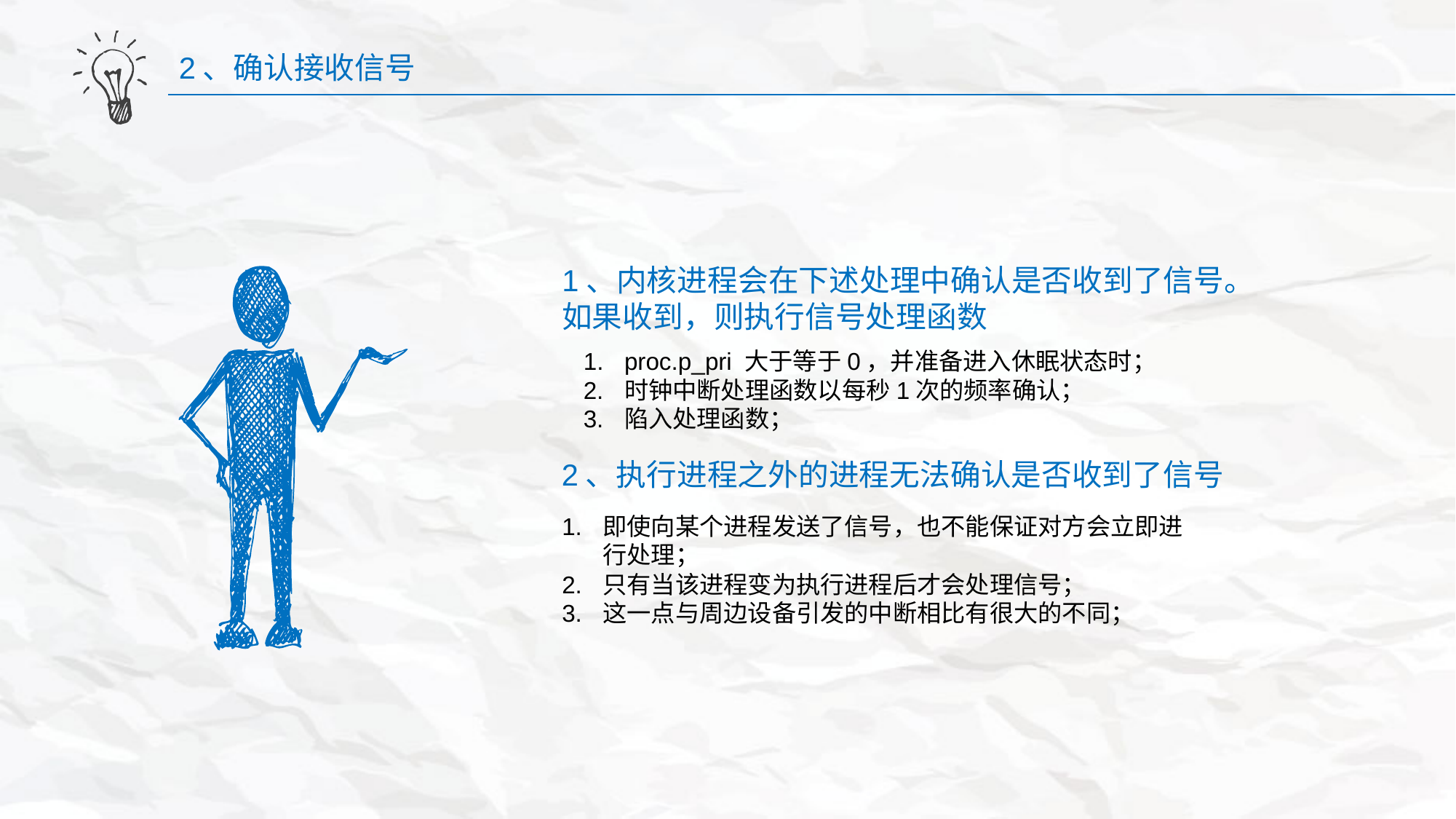

2、确认接收信号
1、内核进程会在下述处理中确认是否收到了信号。如果收到，则执行信号处理函数
proc.p_pri 大于等于0，并准备进入休眠状态时；
时钟中断处理函数以每秒1次的频率确认；
陷入处理函数；
2、执行进程之外的进程无法确认是否收到了信号
即使向某个进程发送了信号，也不能保证对方会立即进行处理；
只有当该进程变为执行进程后才会处理信号；
这一点与周边设备引发的中断相比有很大的不同；